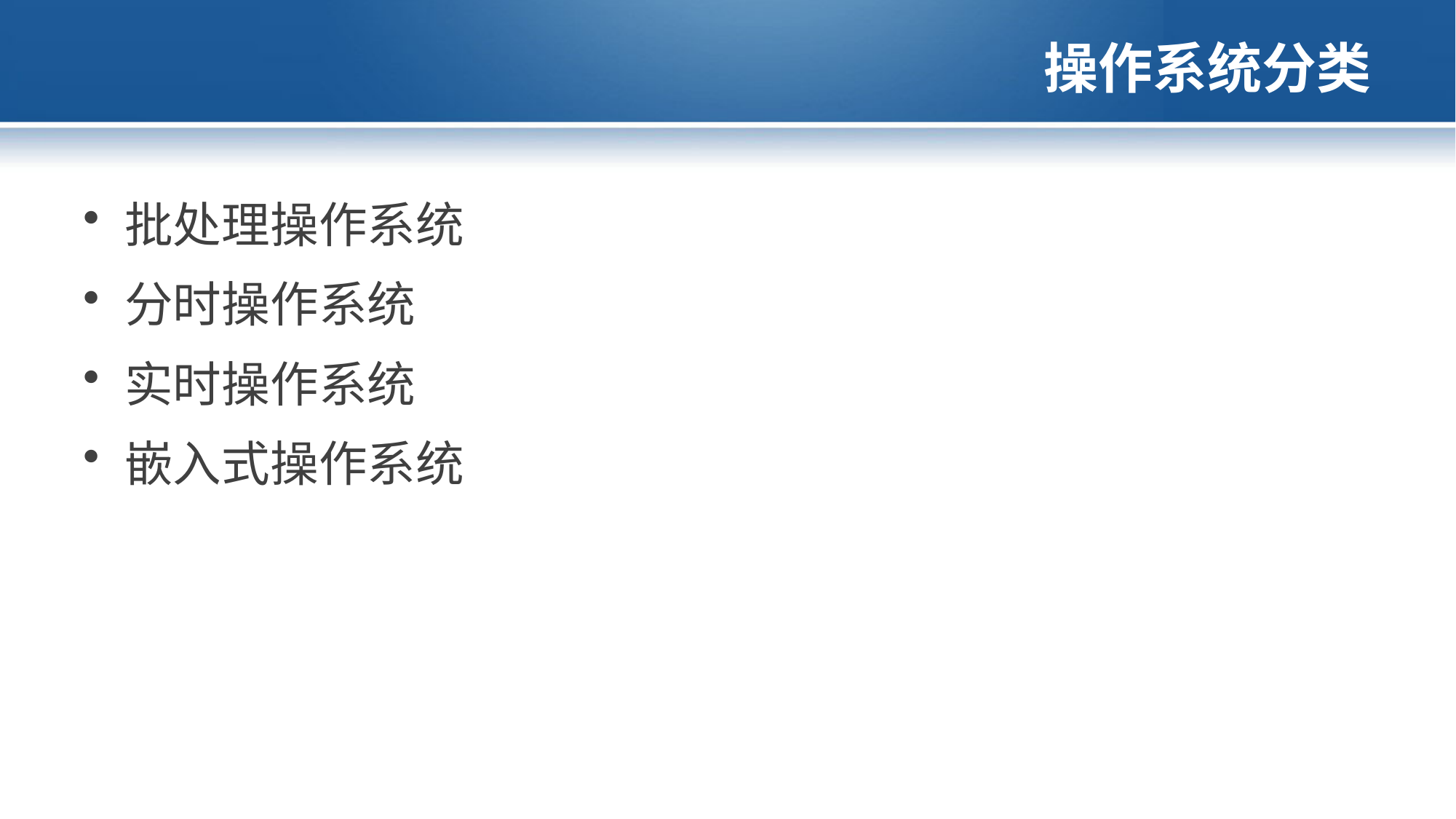

# 操作系统分类
批处理操作系统
分时操作系统
实时操作系统
嵌入式操作系统